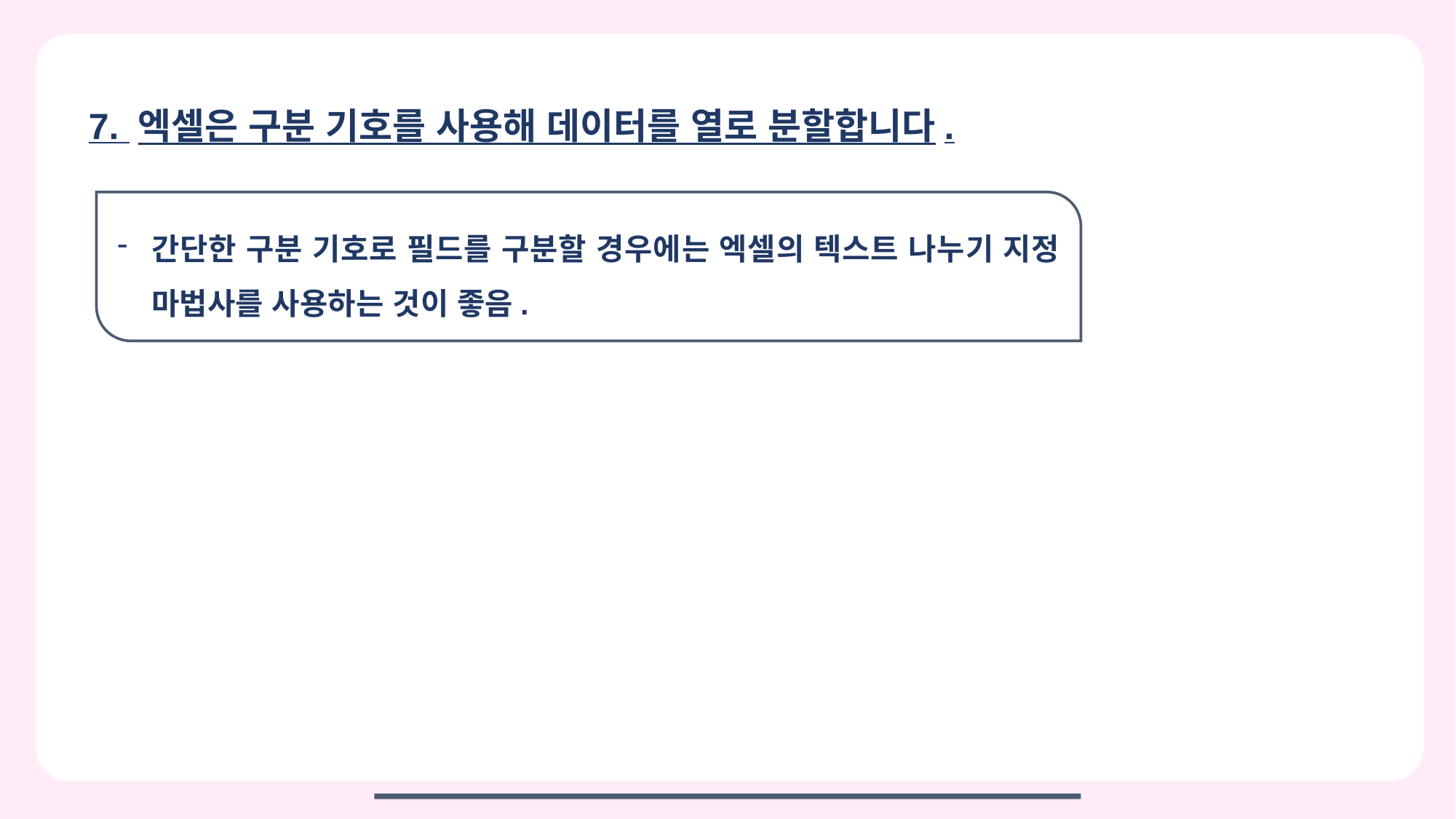

7. 엑셀은 구분 기호를 사용해 데이터를 열로 분할합니다.
간단한 구분 기호로 필드를 구분할 경우에는 엑셀의 텍스트 나누기 지정 마법사를 사용하는 것이 좋음.